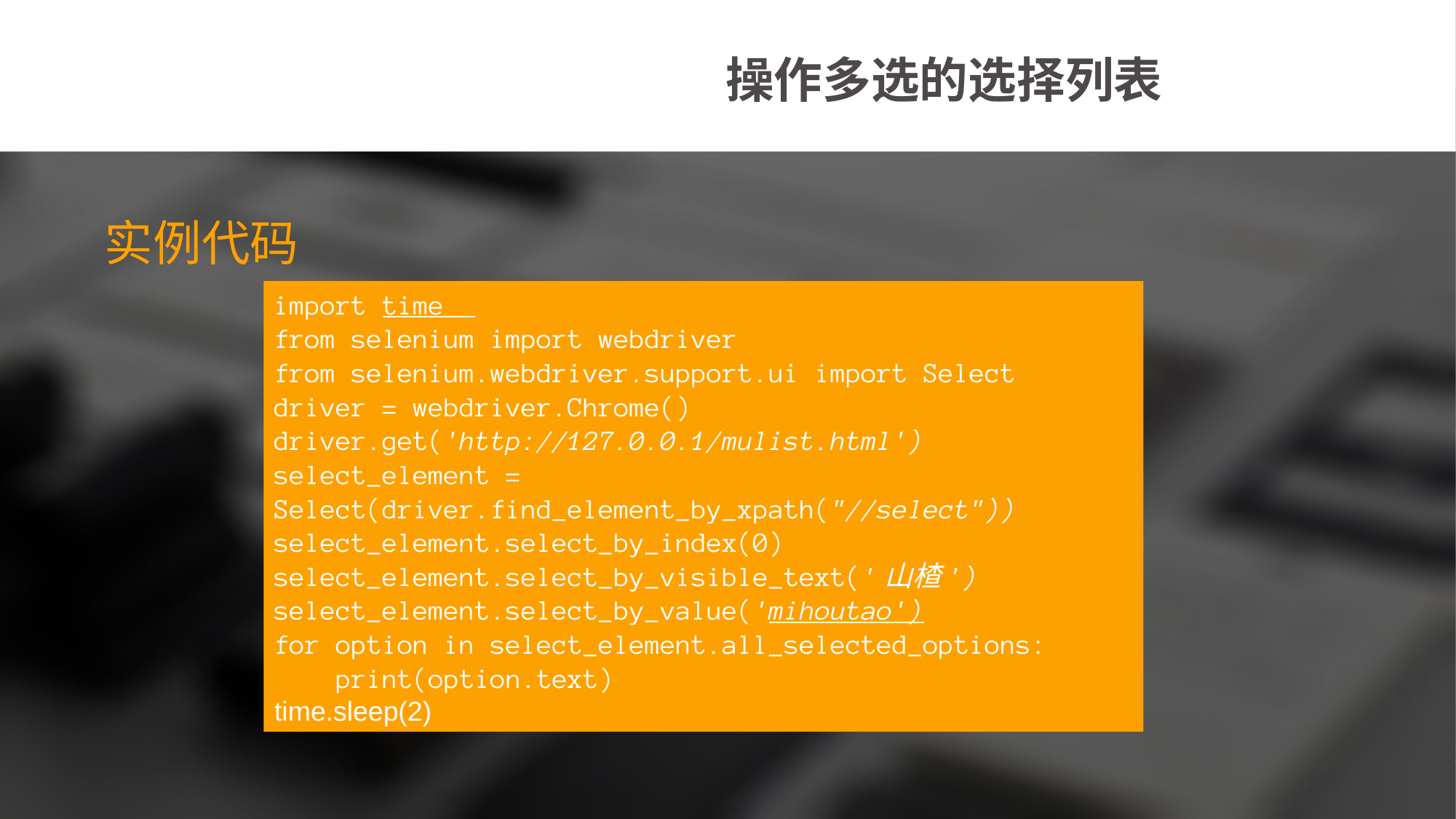

操作多选的选择列表
实例代码
import time
from selenium import webdriver
from selenium.webdriver.support.ui import Select
driver = webdriver.Chrome()
driver.get('http://127.0.0.1/mulist.html')
select_element = Select(driver.find_element_by_xpath("//select"))
select_element.select_by_index(0)
select_element.select_by_visible_text('山楂')
select_element.select_by_value('mihoutao')
for option in select_element.all_selected_options:
    print(option.text)
time.sleep(2)